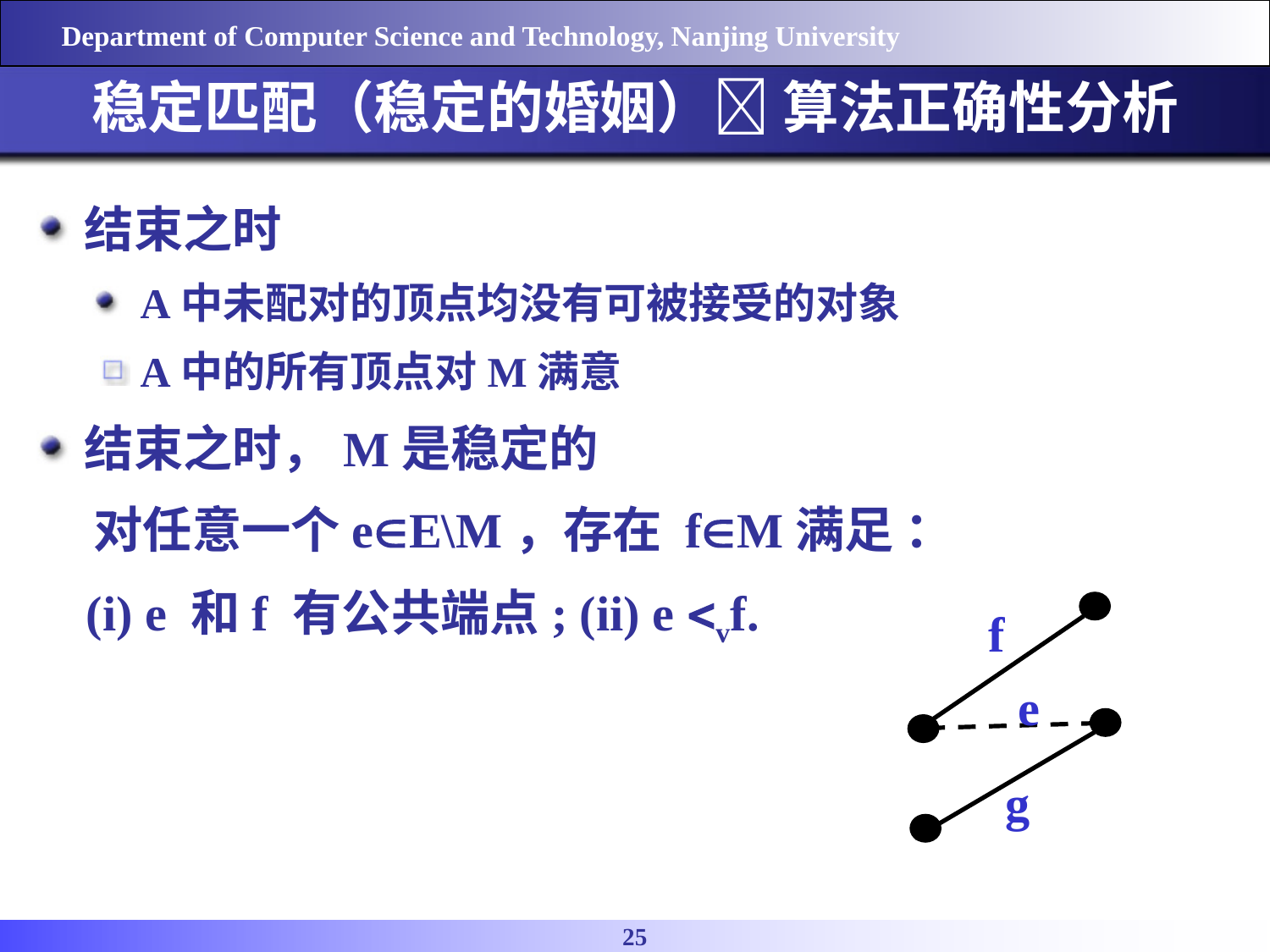

稳定匹配（稳定的婚姻）− 算法正确性分析
结束之时
A中未配对的顶点均没有可被接受的对象
A中的所有顶点对M满意
结束之时，M是稳定的
    对任意一个e∈E\M，存在 f∈M满足 ：
    (i) e 和f 有公共端点; (ii) e <vf.

f
e

g